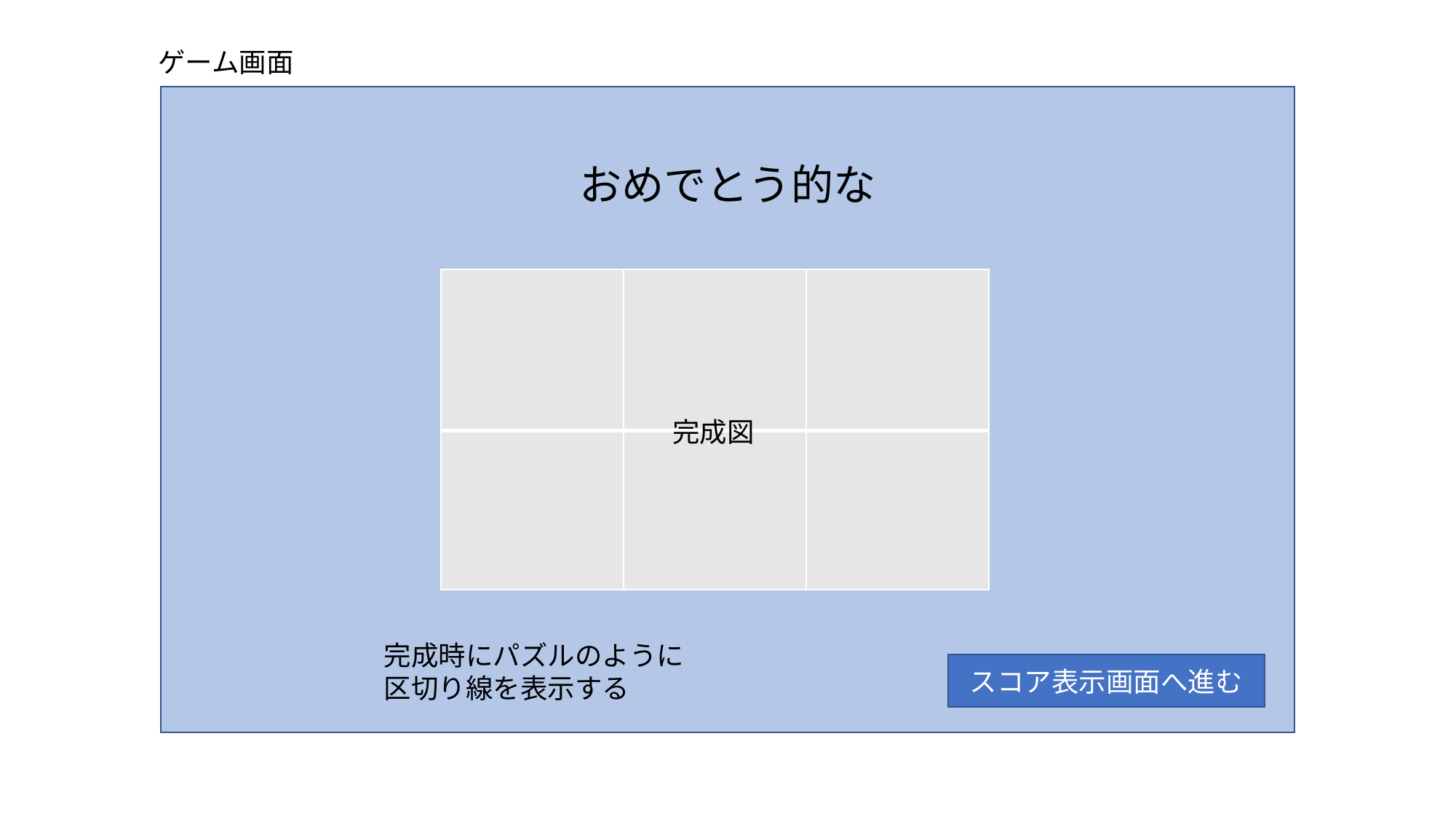

ゲーム画面

おめでとう的な
|  |  |  |
| --- | --- | --- |
|  |  |  |
完成図
完成時にパズルのように区切り線を表示する

スコア表示画面へ進む